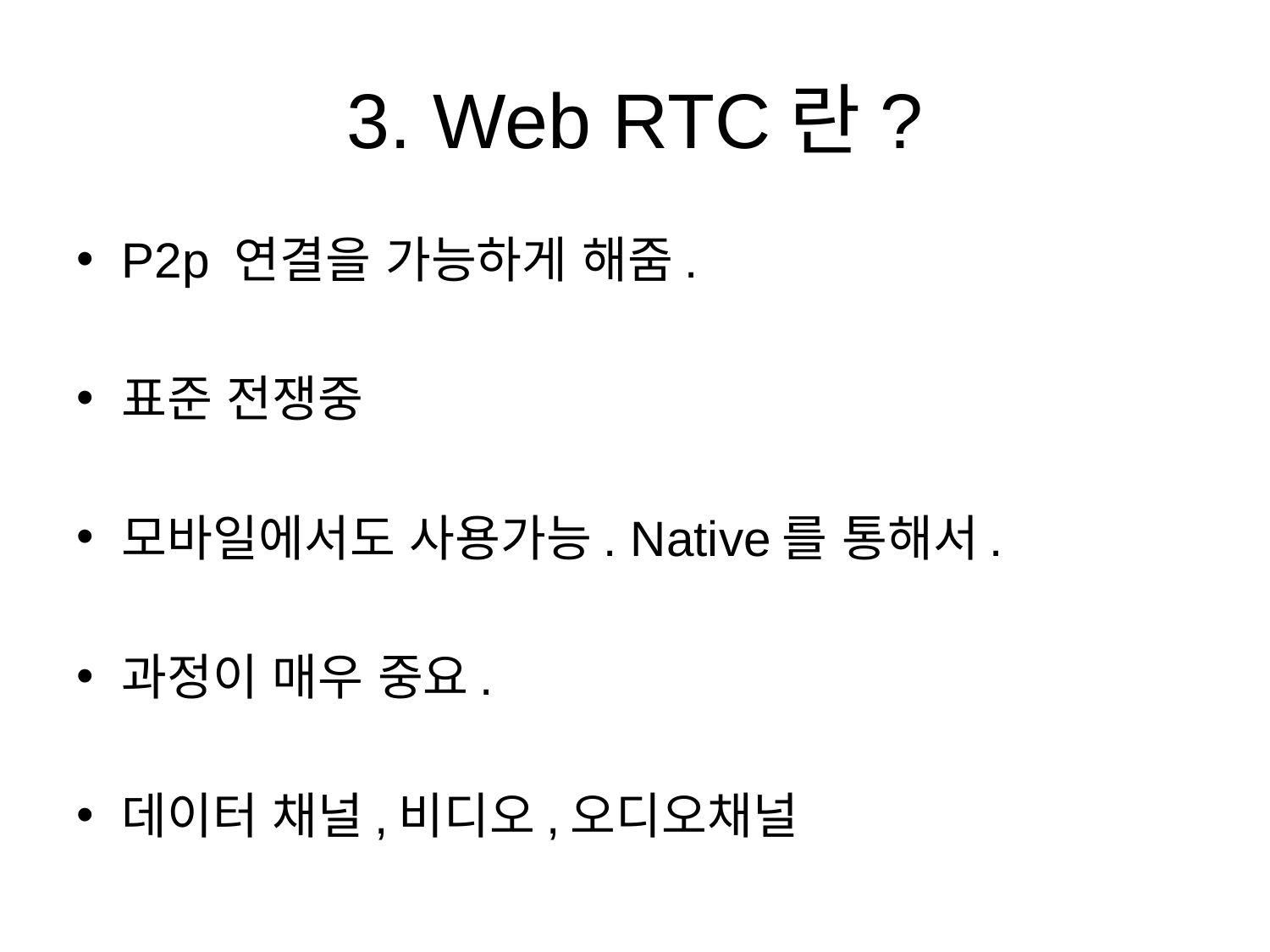

# 3. Web RTC란?
P2p 연결을 가능하게 해줌.

표준 전쟁중

모바일에서도 사용가능. Native를 통해서.

과정이 매우 중요.

데이터 채널,비디오,오디오채널